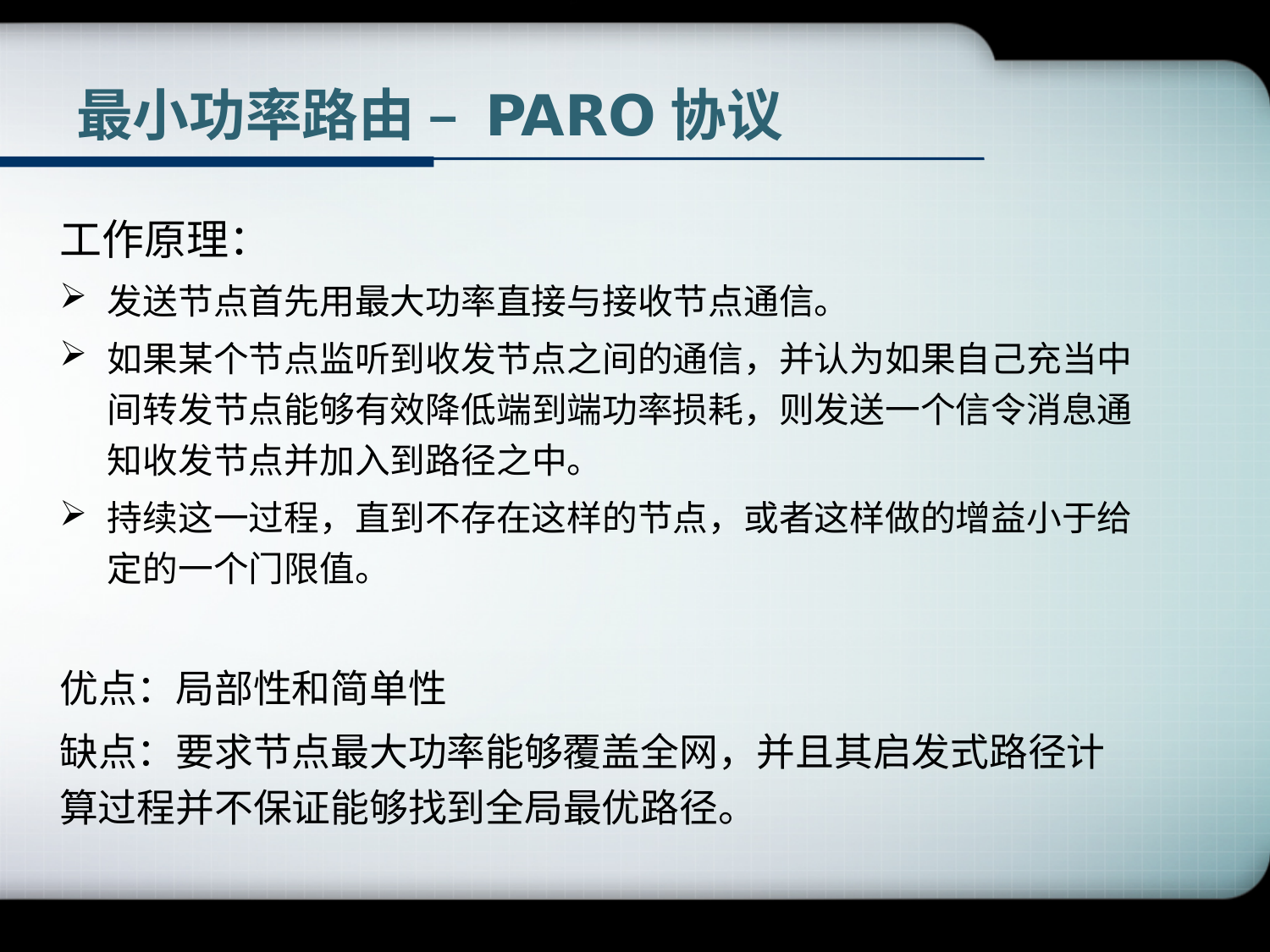

# 最小功率路由 – PARO协议
工作原理：
发送节点首先用最大功率直接与接收节点通信。
如果某个节点监听到收发节点之间的通信，并认为如果自己充当中间转发节点能够有效降低端到端功率损耗，则发送一个信令消息通知收发节点并加入到路径之中。
持续这一过程，直到不存在这样的节点，或者这样做的增益小于给定的一个门限值。

优点：局部性和简单性
缺点：要求节点最大功率能够覆盖全网，并且其启发式路径计算过程并不保证能够找到全局最优路径。